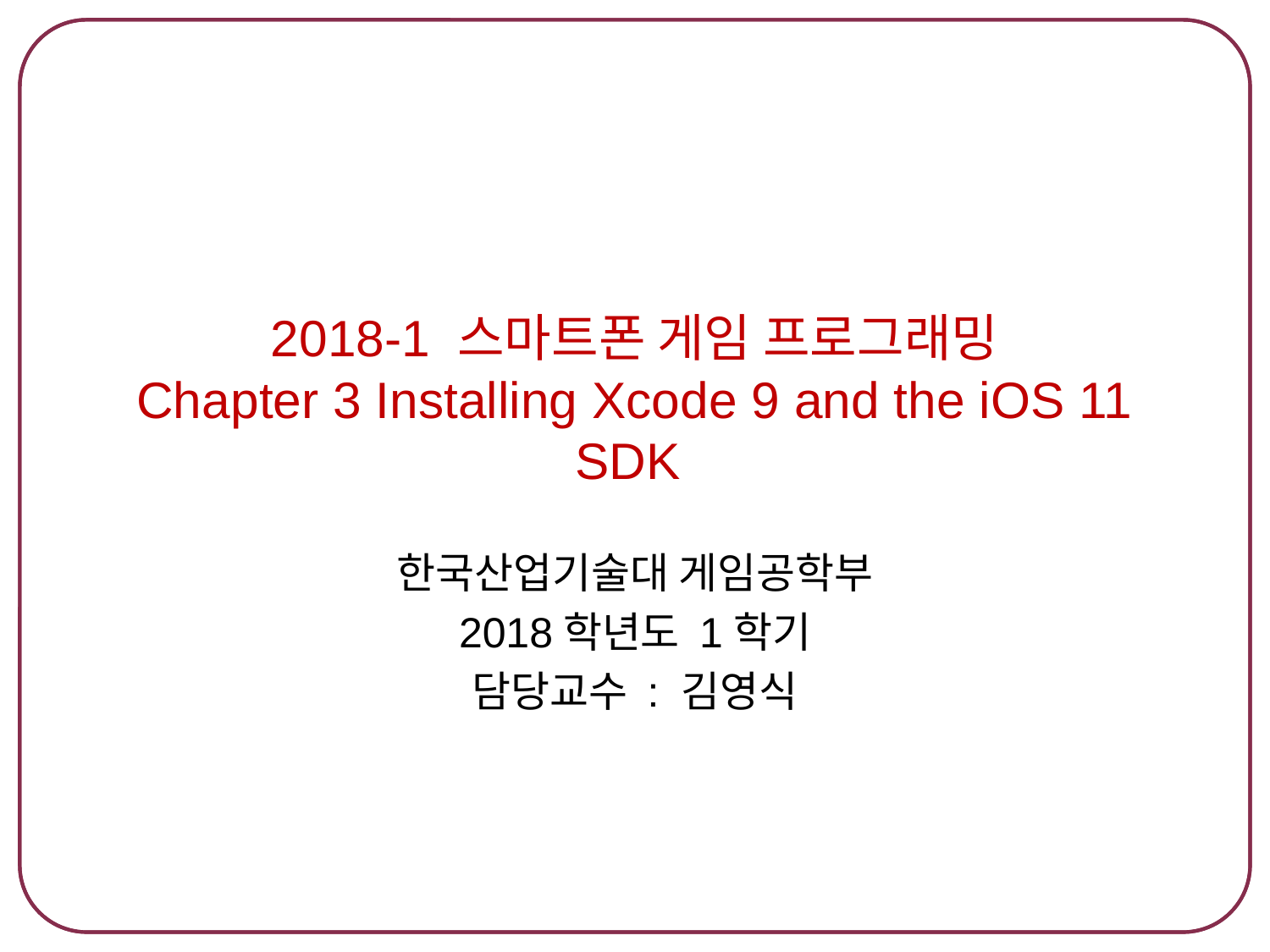

# 2018-1 스마트폰 게임 프로그래밍 Chapter 3 Installing Xcode 9 and the iOS 11 SDK
한국산업기술대 게임공학부
2018학년도 1학기
담당교수 : 김영식